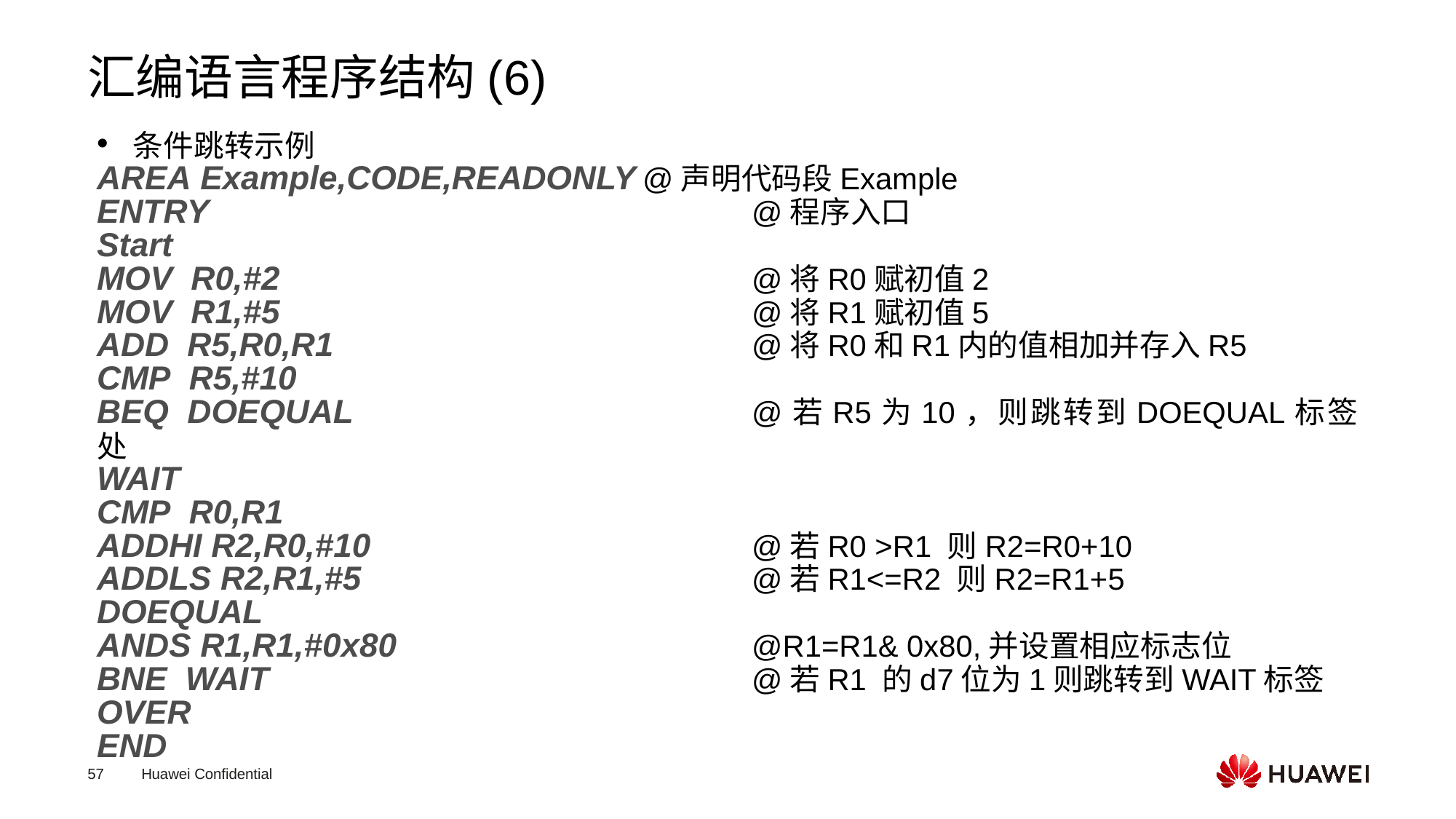

# 汇编语言程序结构(6)
条件跳转示例
AREA Example,CODE,READONLY	@声明代码段Example
ENTRY					@程序入口
Start
MOV  R0,#2					@将R0赋初值2
MOV  R1,#5					@将R1赋初值5
ADD  R5,R0,R1				@将R0和R1内的值相加并存入R5
CMP  R5,#10
BEQ  DOEQUAL				@若R5为10，则跳转到DOEQUAL标签处
WAIT
CMP  R0,R1
ADDHI R2,R0,#10				@若R0 >R1 则R2=R0+10
ADDLS R2,R1,#5				@若R1<=R2 则R2=R1+5
DOEQUAL
ANDS R1,R1,#0x80				@R1=R1& 0x80,并设置相应标志位
BNE  WAIT					@若R1 的d7位为1则跳转到WAIT标签
OVER
END